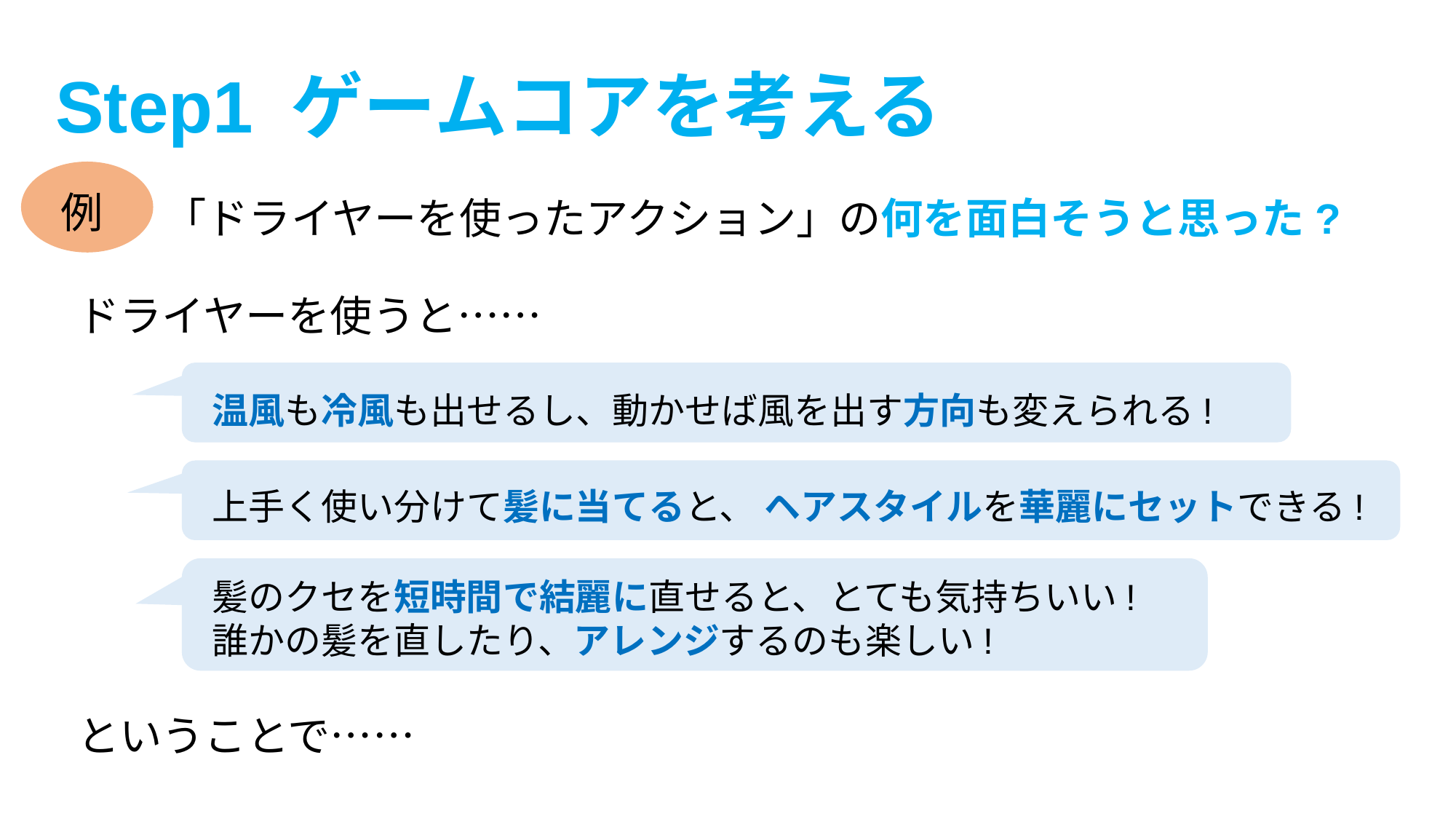

Step1 ゲームコアを考える

例
「ドライヤーを使ったアクション」の何を面白そうと思った?
ドライヤーを使うと……

温風も冷風も出せるし、動かせば風を出す方向も変えられる!

上手く使い分けて髪に当てると、 ヘアスタイルを華麗にセットできる!

髪のクセを短時間で結麗に直せると、とても気持ちいい!
誰かの髪を直したり、アレンジするのも楽しい!
ということで……